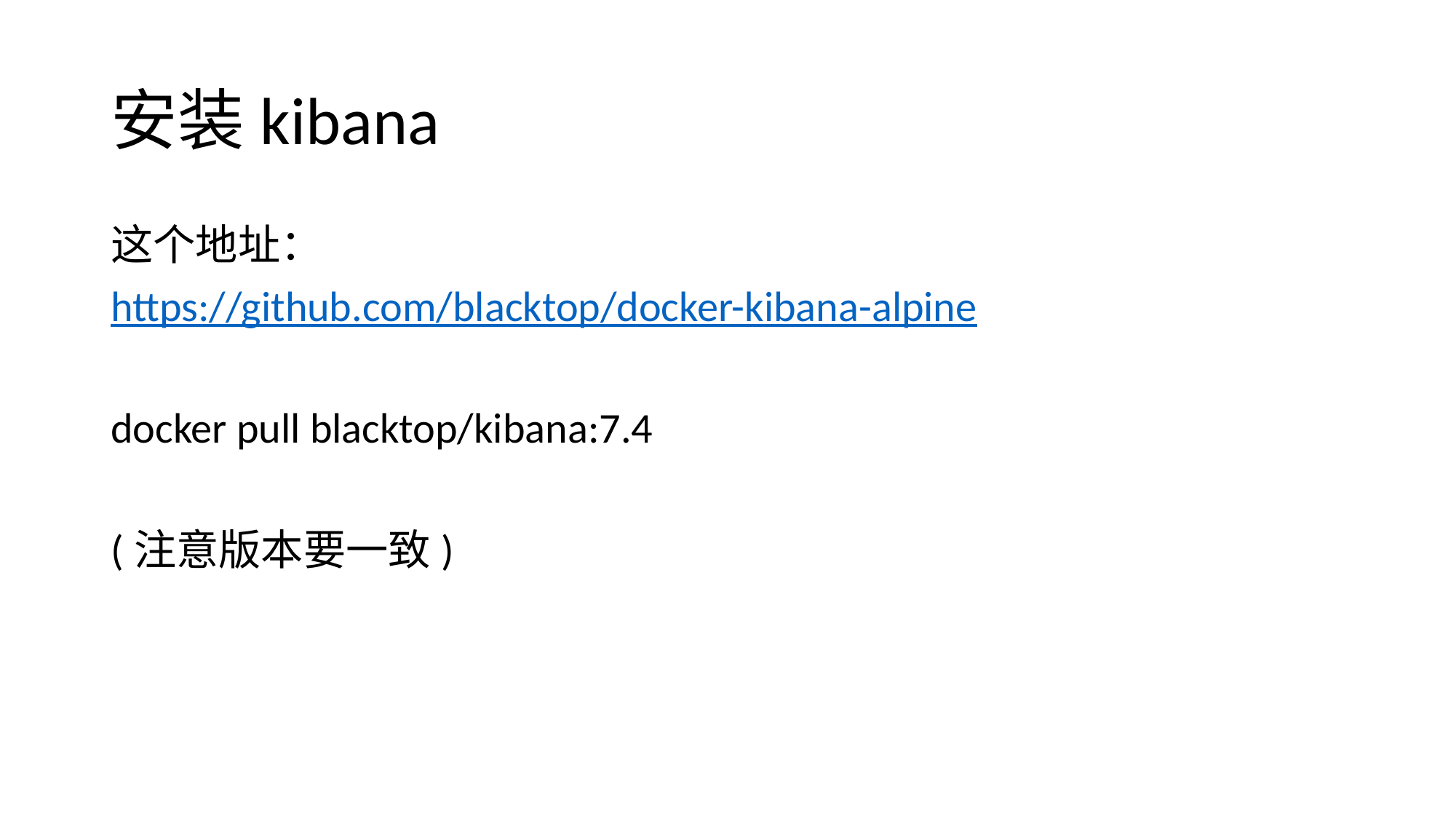

# 安装kibana
这个地址：
https://github.com/blacktop/docker-kibana-alpine

docker pull blacktop/kibana:7.4

(注意版本要一致)